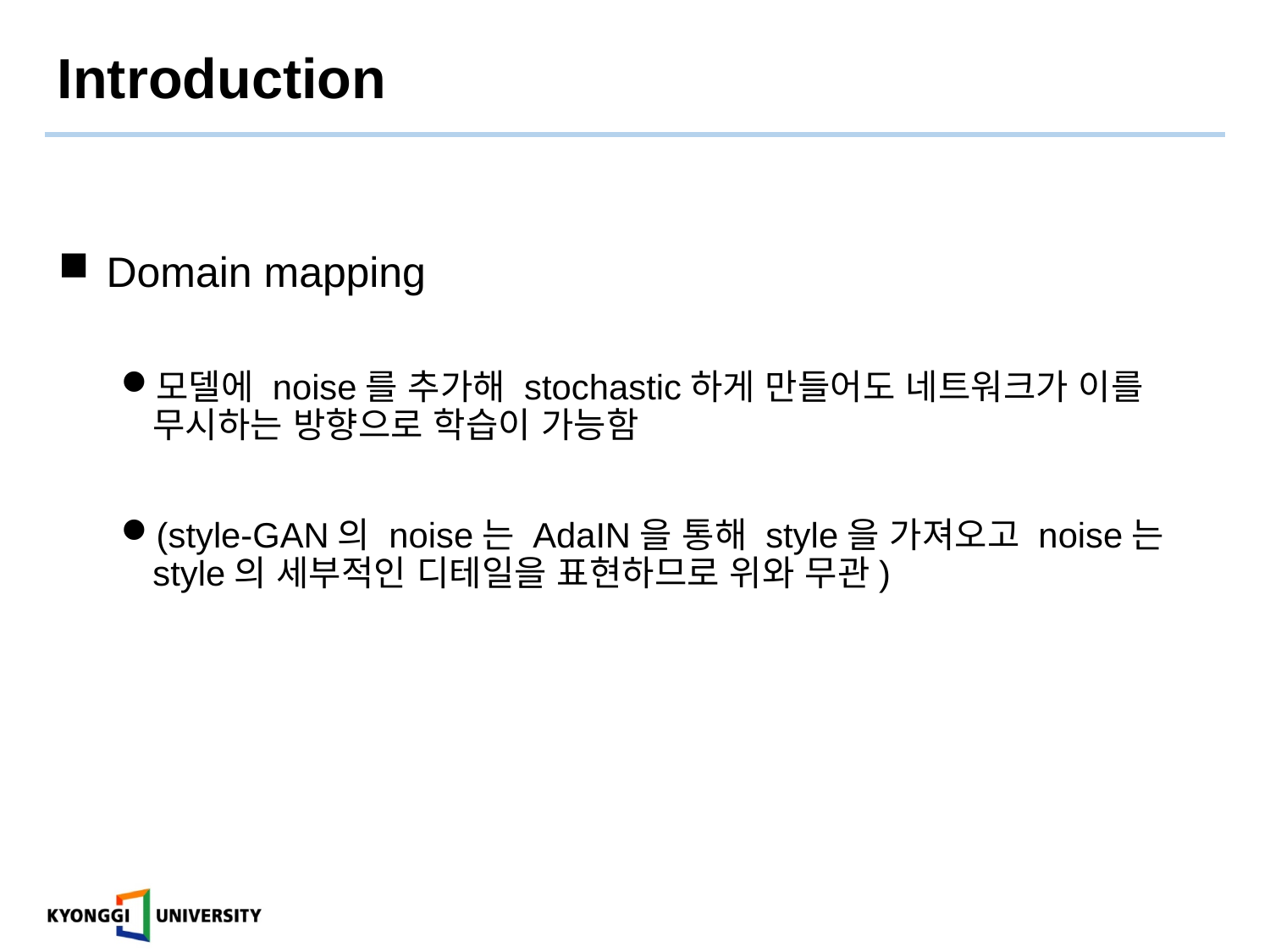

# Introduction

 Domain mapping

모델에 noise를 추가해 stochastic하게 만들어도 네트워크가 이를 무시하는 방향으로 학습이 가능함

(style-GAN의 noise는 AdaIN을 통해 style을 가져오고 noise는 style의 세부적인 디테일을 표현하므로 위와 무관)